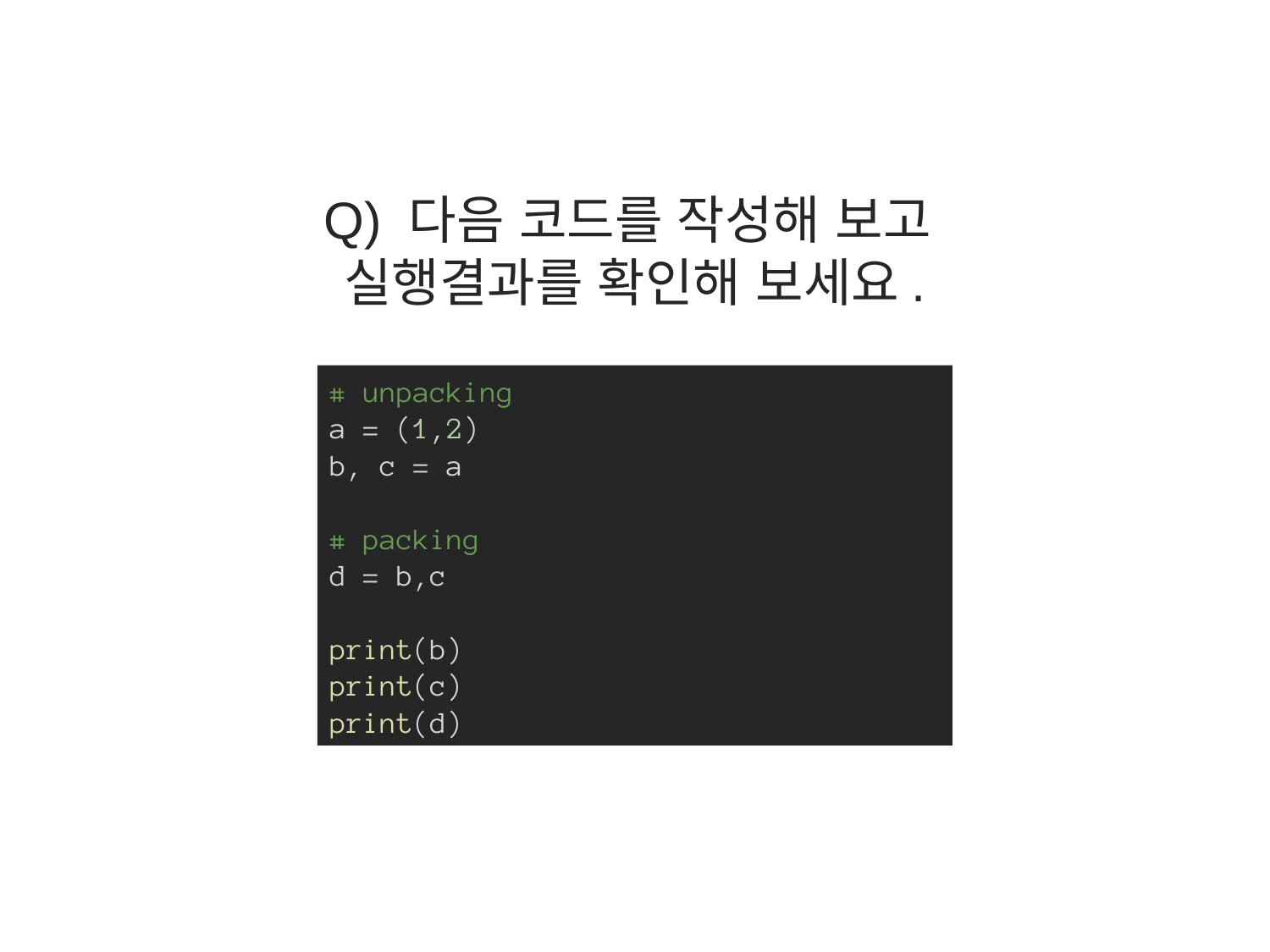

Q) 다음 코드를 작성해 보고
실행결과를 확인해 보세요.
# unpacking
a = (1,2)
b, c = a
# packing
d = b,c
print(b)
print(c)
print(d)